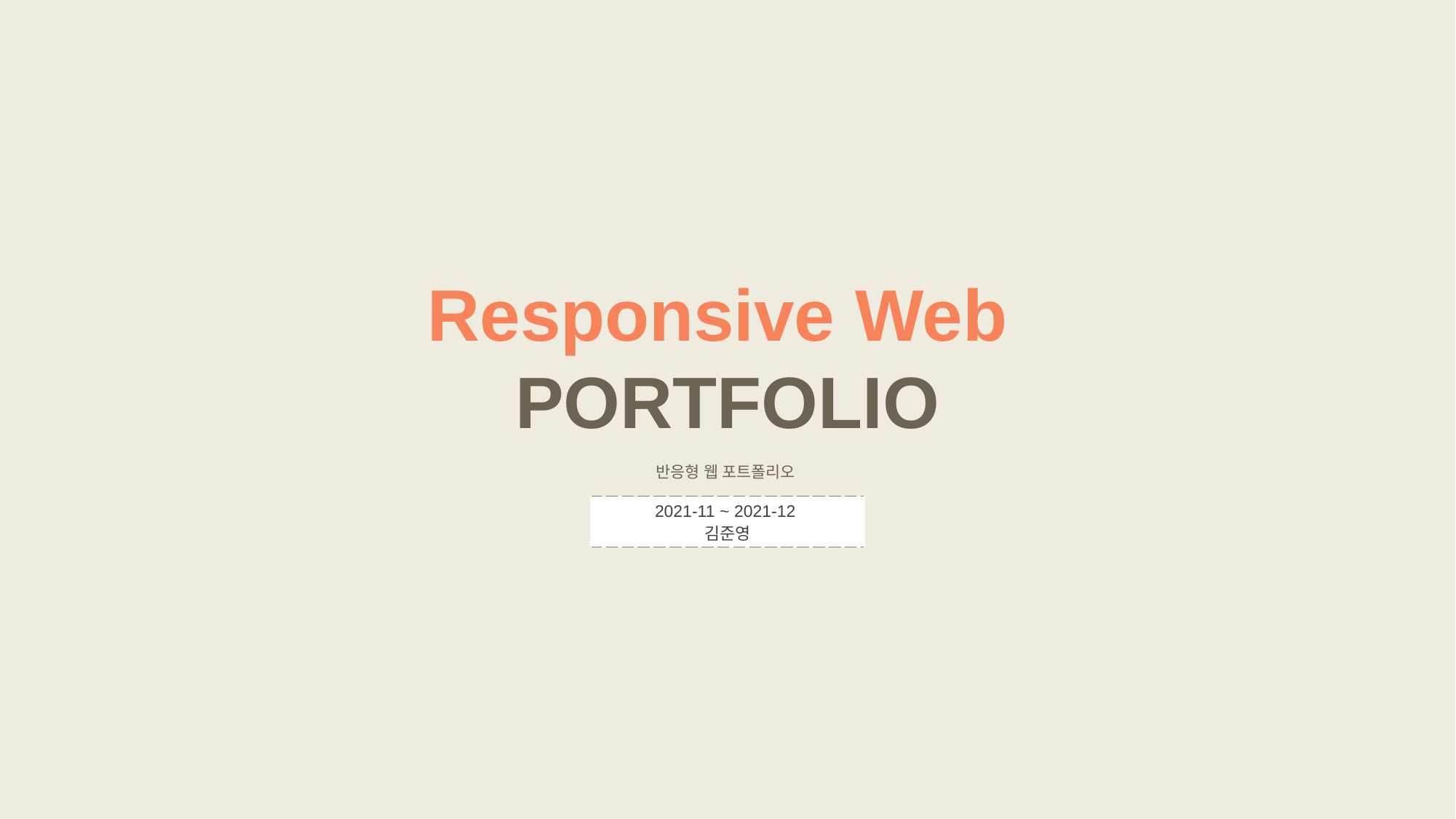

Responsive Web
PORTFOLIO
반응형 웹 포트폴리오
| 2021-11 ~ 2021-12 김준영 |
| --- |